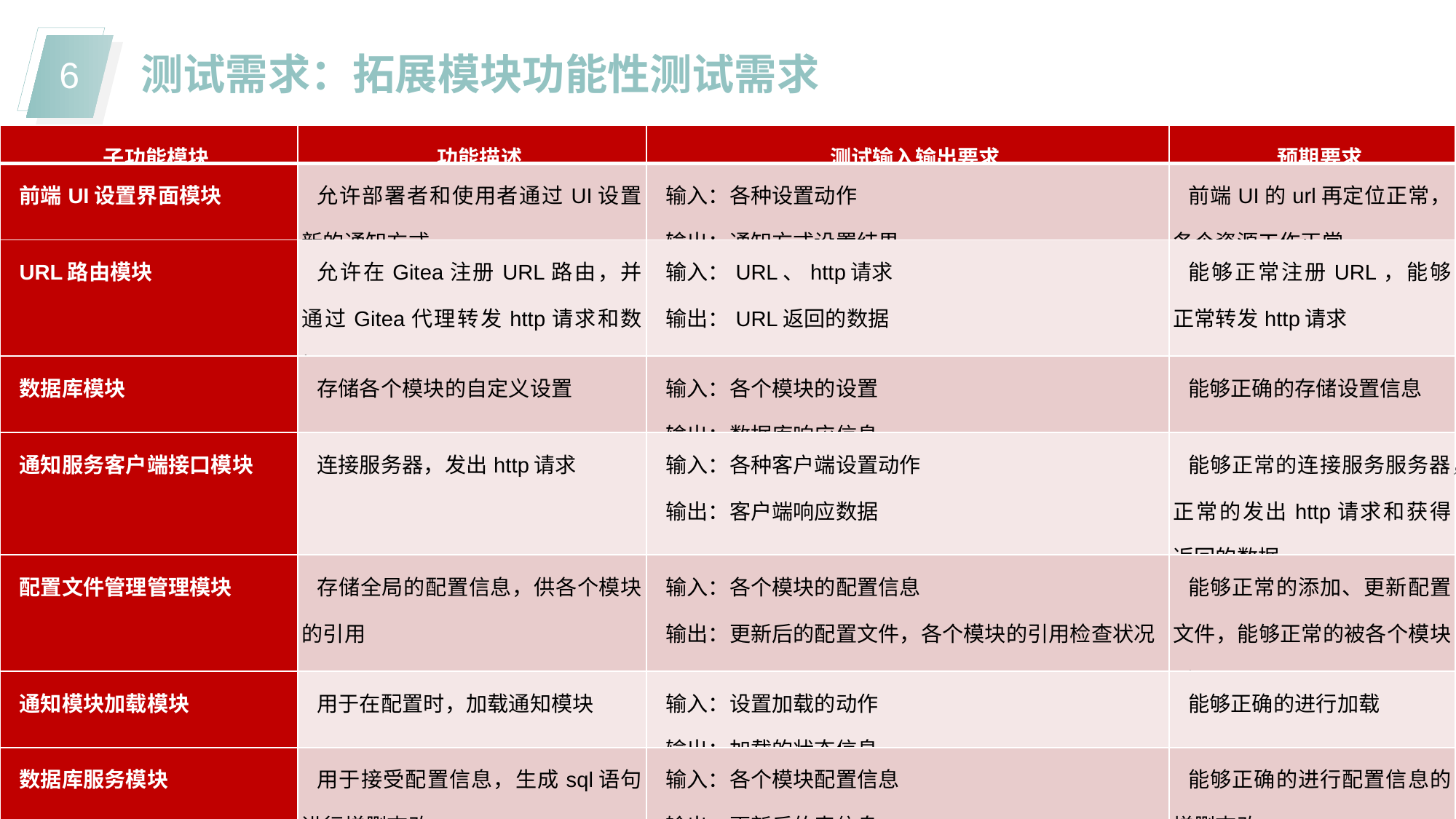

测试需求：拓展模块功能性测试需求

| 子功能模块 | 功能描述 | 测试输入输出要求 | 预期要求 |
| --- | --- | --- | --- |
| 前端UI设置界面模块 | 允许部署者和使用者通过UI设置新的通知方式 | 输入：各种设置动作 输出：通知方式设置结果 | 前端UI的url再定位正常，各个资源工作正常 |
| URL路由模块 | 允许在Gitea注册URL路由，并通过Gitea代理转发http请求和数据 | 输入：URL、http请求 输出：URL返回的数据 | 能够正常注册URL，能够正常转发http请求 |
| 数据库模块 | 存储各个模块的自定义设置 | 输入：各个模块的设置 输出：数据库响应信息 | 能够正确的存储设置信息 |
| 通知服务客户端接口模块 | 连接服务器，发出http请求 | 输入：各种客户端设置动作 输出：客户端响应数据 | 能够正常的连接服务服务器，正常的发出http请求和获得返回的数据 |
| 配置文件管理管理模块 | 存储全局的配置信息，供各个模块的引用 | 输入：各个模块的配置信息 输出：更新后的配置文件，各个模块的引用检查状况 | 能够正常的添加、更新配置文件，能够正常的被各个模块引用。 |
| 通知模块加载模块 | 用于在配置时，加载通知模块 | 输入：设置加载的动作 输出：加载的状态信息 | 能够正确的进行加载 |
| 数据库服务模块 | 用于接受配置信息，生成sql语句进行增删查改 | 输入：各个模块配置信息 输出：更新后的表信息 | 能够正确的进行配置信息的增删查改 |